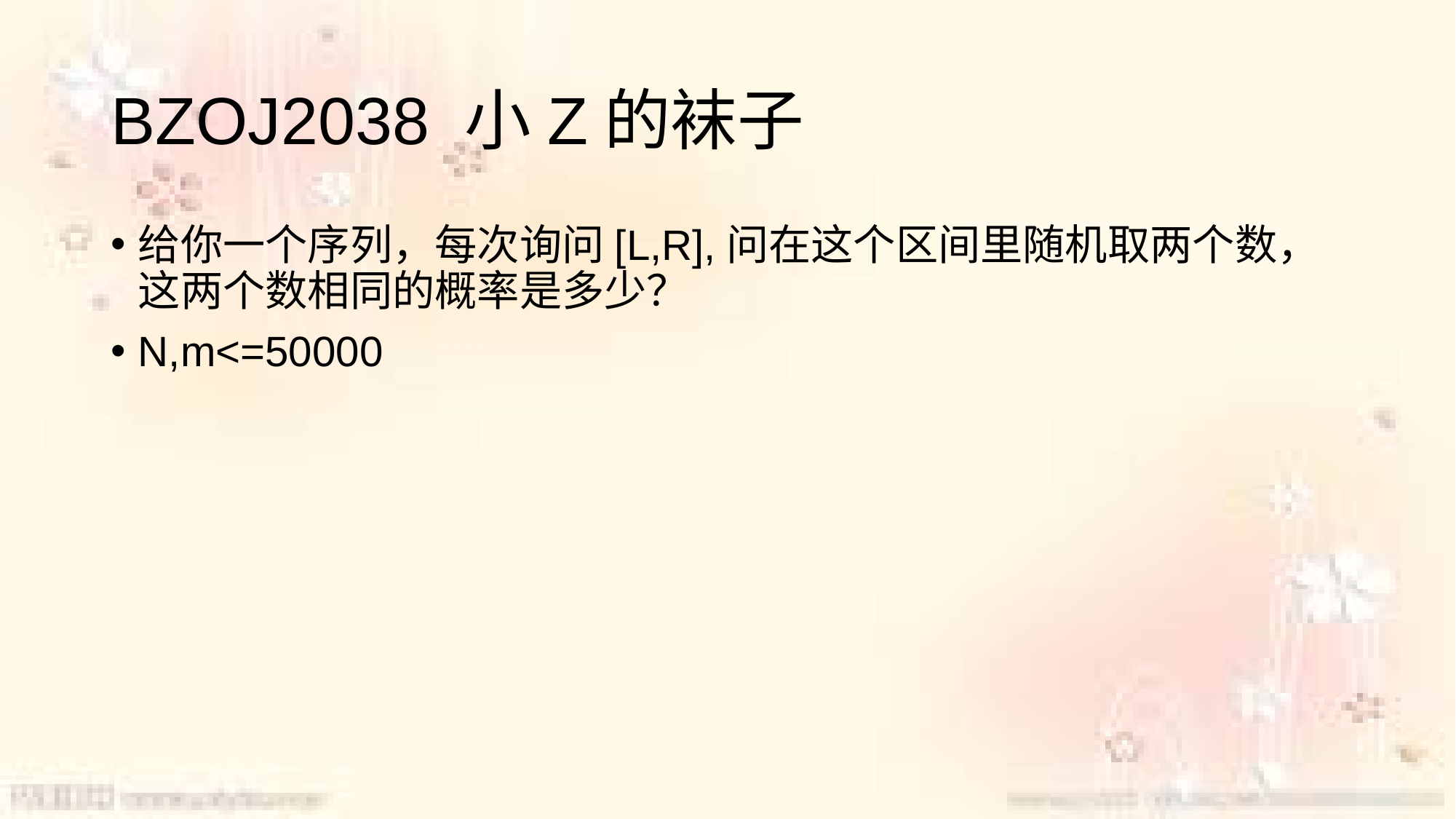

# BZOJ2038 小Z的袜子
给你一个序列，每次询问[L,R],问在这个区间里随机取两个数，这两个数相同的概率是多少？
N,m<=50000